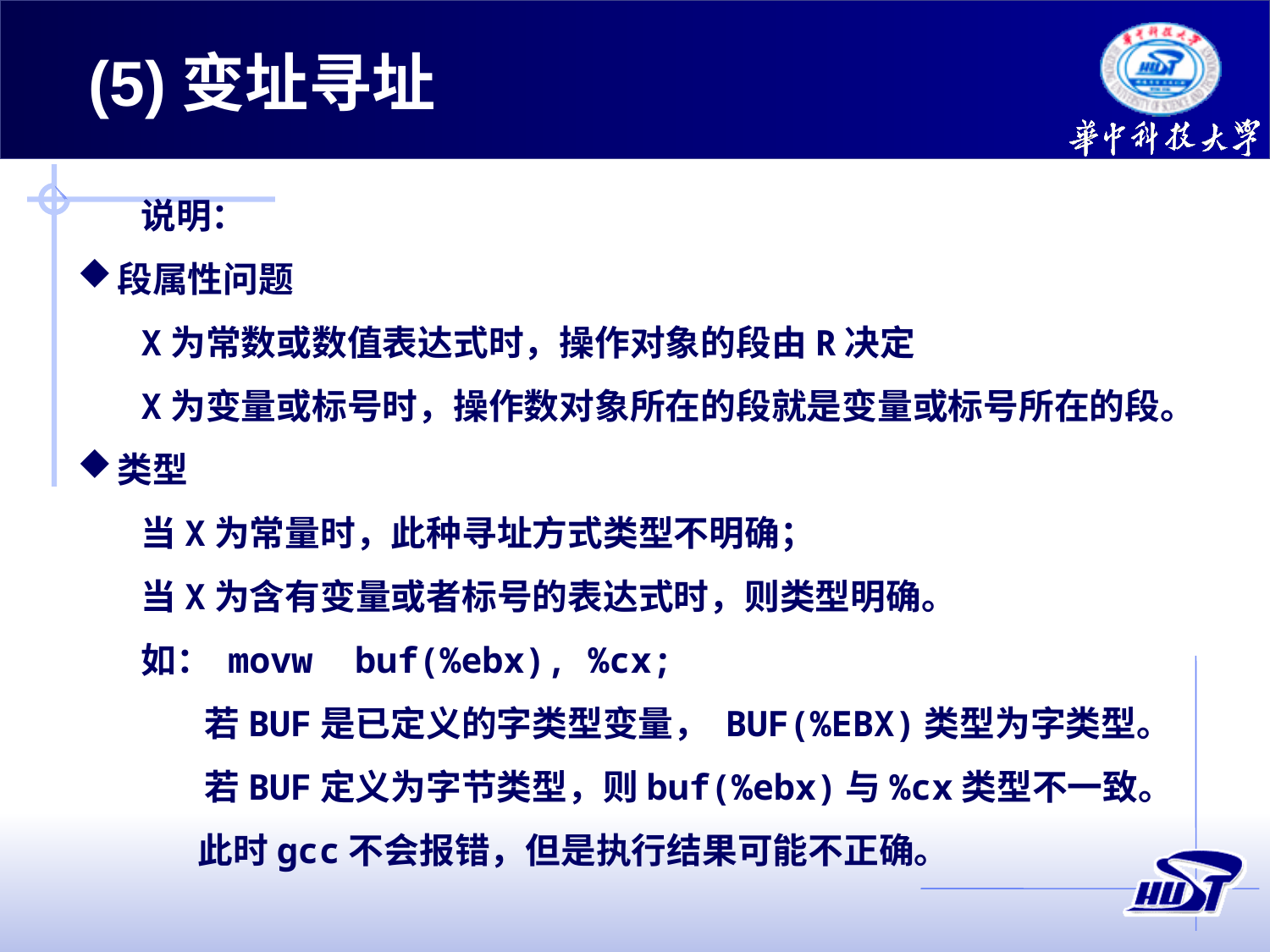

(5)变址寻址
说明：
段属性问题
X为常数或数值表达式时，操作对象的段由R决定
X为变量或标号时，操作数对象所在的段就是变量或标号所在的段。
类型
当X为常量时，此种寻址方式类型不明确；
当X为含有变量或者标号的表达式时，则类型明确。
如： movw  buf(%ebx), %cx;
	若BUF是已定义的字类型变量， BUF(%EBX)类型为字类型。
	若BUF定义为字节类型，则buf(%ebx)与%cx类型不一致。
      此时gcc不会报错，但是执行结果可能不正确。